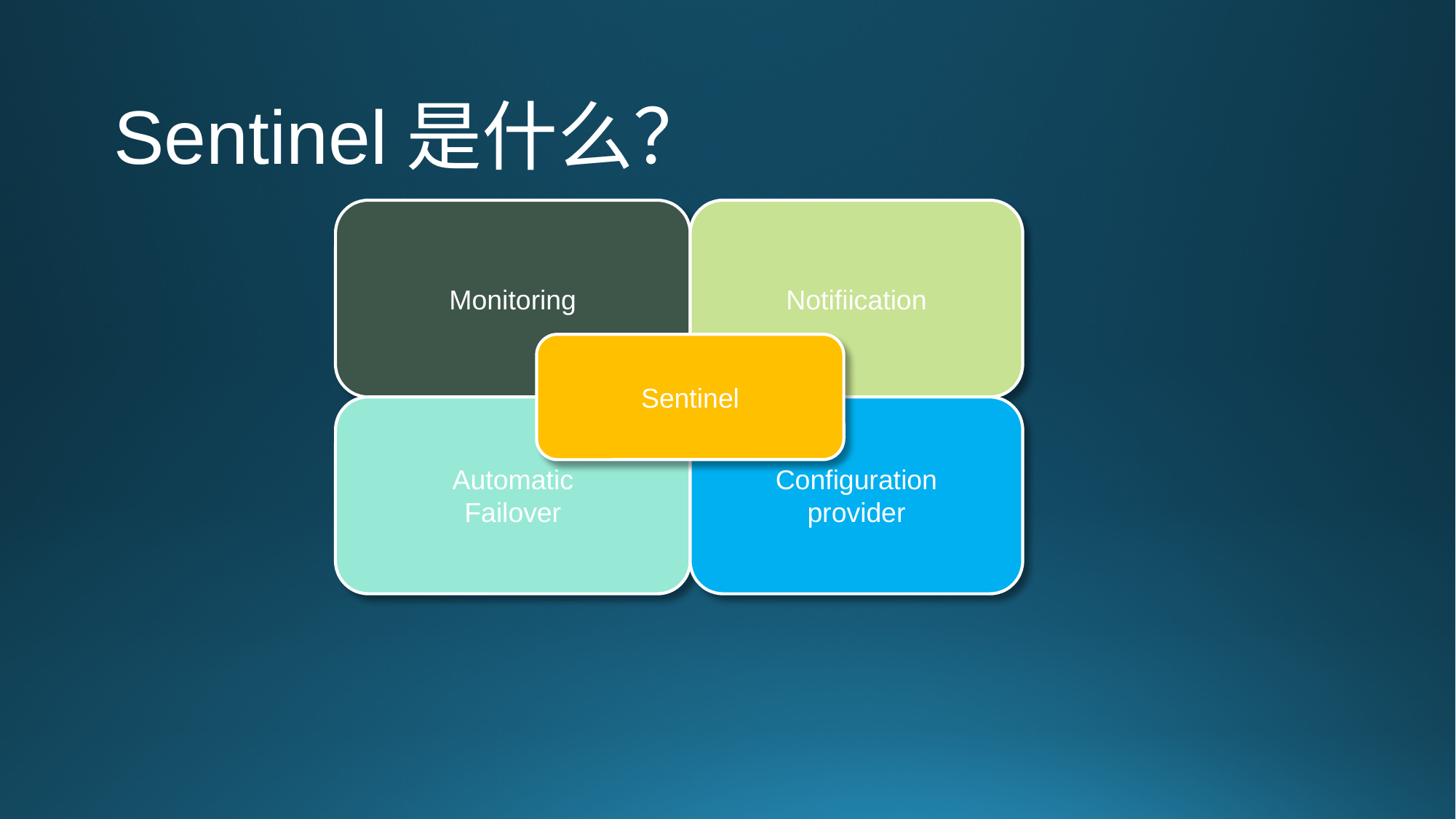

Sentinel是什么？

Monitoring
Notifiication
Sentinel
Automatic
Failover
Configuration
provider